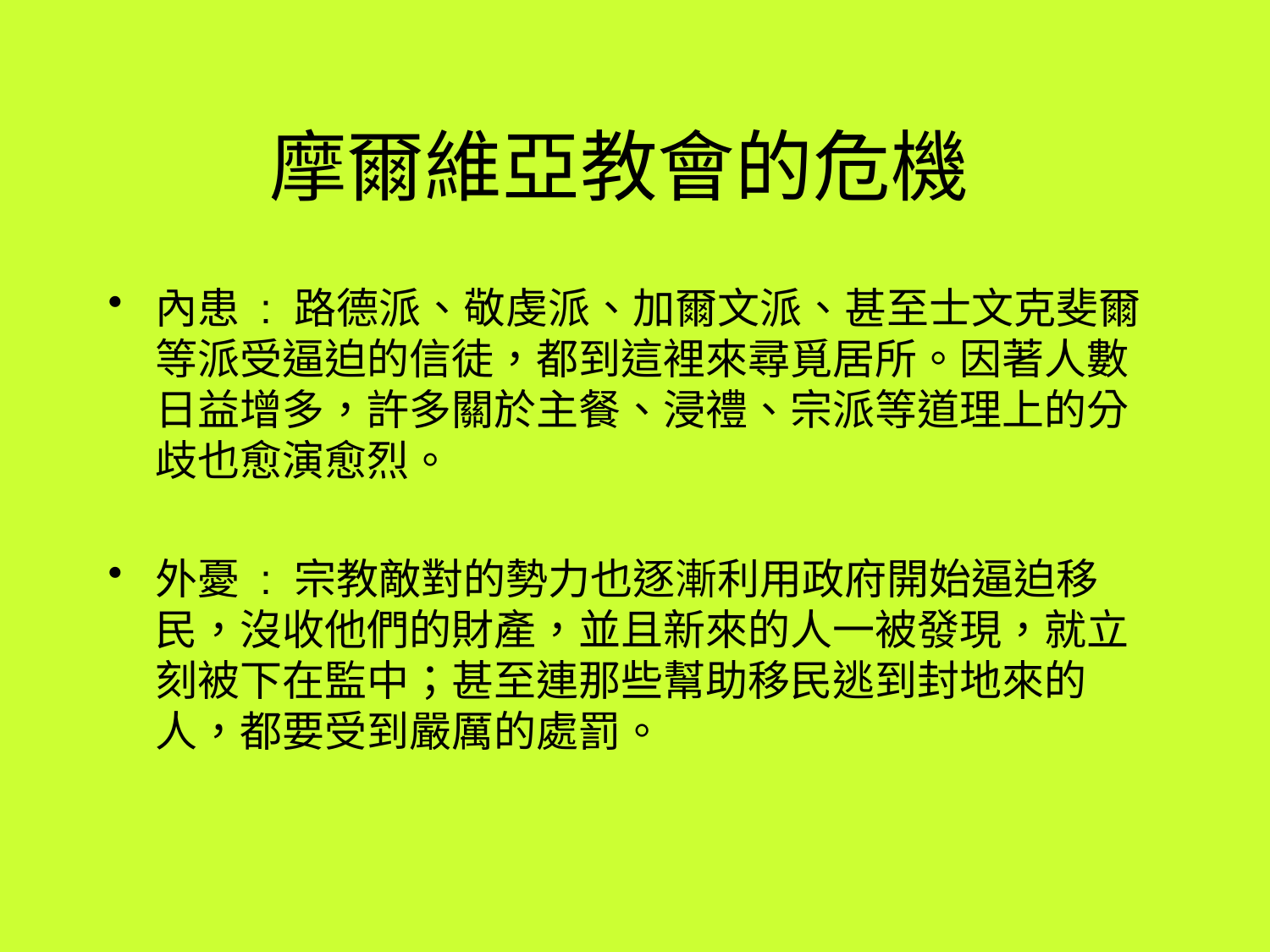

# 摩爾維亞教會的危機
內患 : 路德派、敬虔派、加爾文派、甚至士文克斐爾等派受逼迫的信徒，都到這裡來尋覓居所。因著人數日益增多，許多關於主餐、浸禮、宗派等道理上的分歧也愈演愈烈。

外憂 : 宗教敵對的勢力也逐漸利用政府開始逼迫移民，沒收他們的財產，並且新來的人一被發現，就立刻被下在監中；甚至連那些幫助移民逃到封地來的人，都要受到嚴厲的處罰。